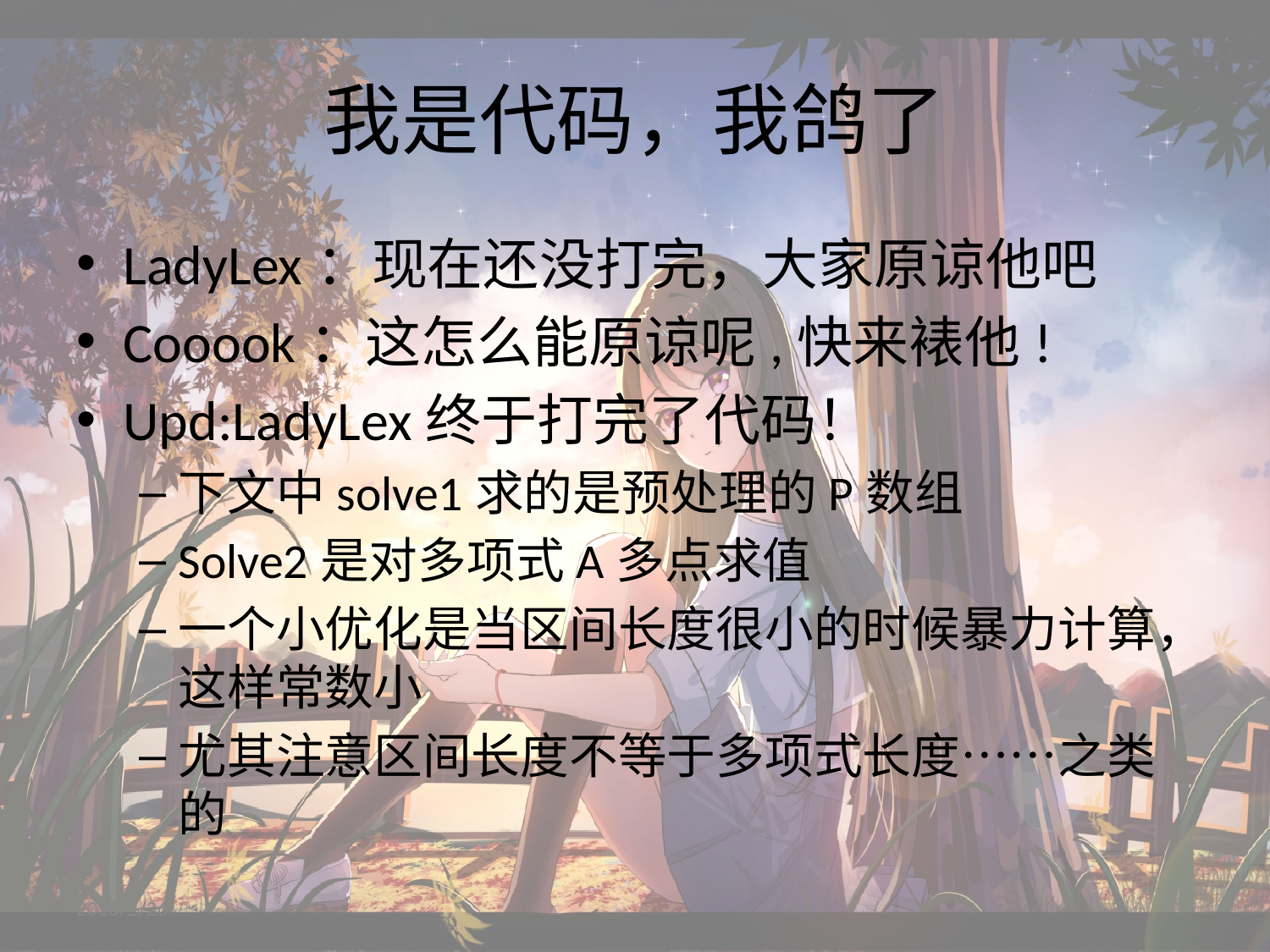

# 我是代码，我鸽了
LadyLex：现在还没打完，大家原谅他吧
Cooook：这怎么能原谅呢,快来裱他!
Upd:LadyLex终于打完了代码！
下文中solve1求的是预处理的P数组
Solve2是对多项式A多点求值
一个小优化是当区间长度很小的时候暴力计算，这样常数小
尤其注意区间长度不等于多项式长度……之类的
2018/2/26